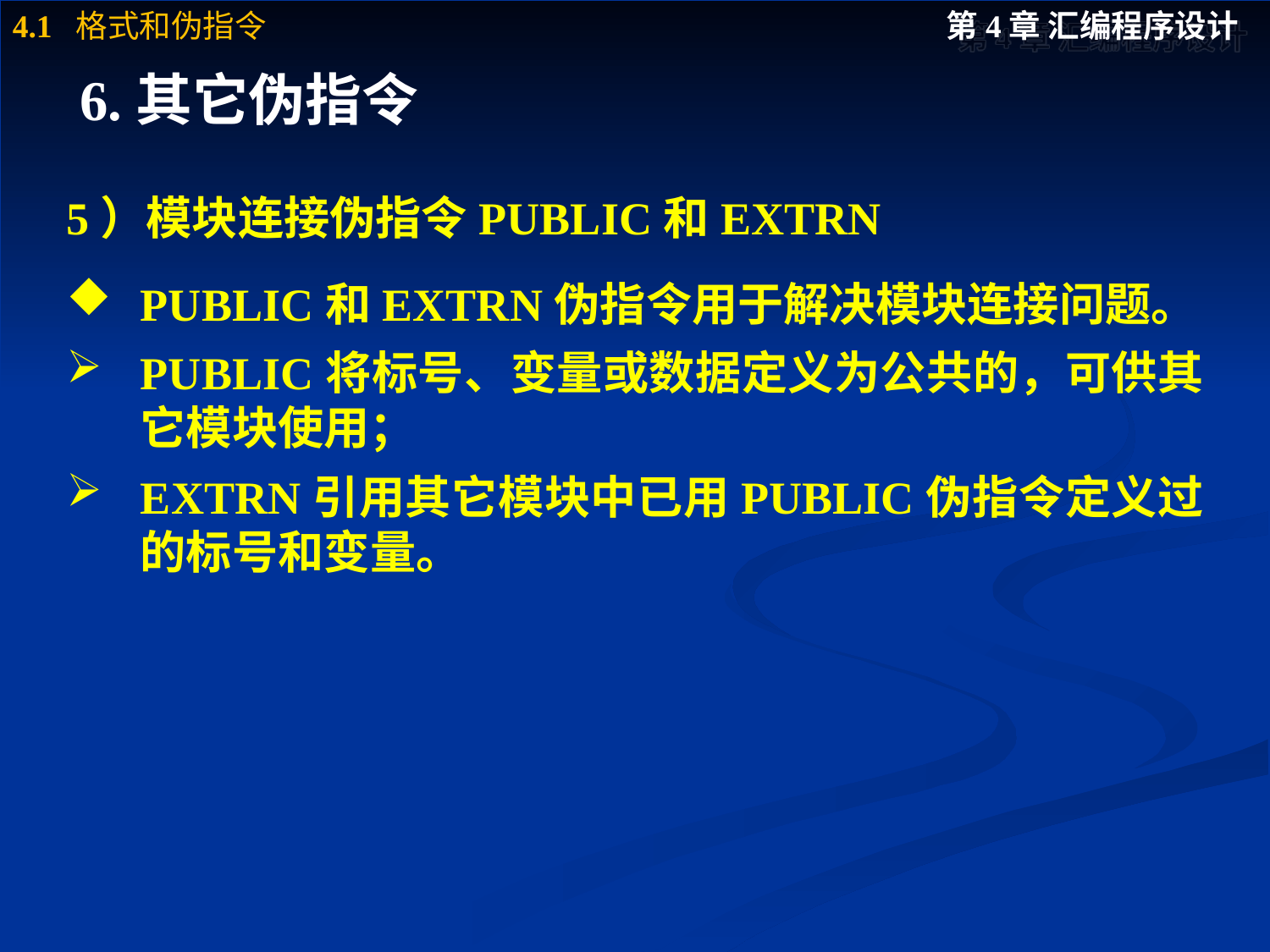

# 6.其它伪指令
5）模块连接伪指令PUBLIC和EXTRN
PUBLIC和EXTRN伪指令用于解决模块连接问题。
PUBLIC将标号、变量或数据定义为公共的，可供其它模块使用；
EXTRN引用其它模块中已用PUBLIC伪指令定义过的标号和变量。